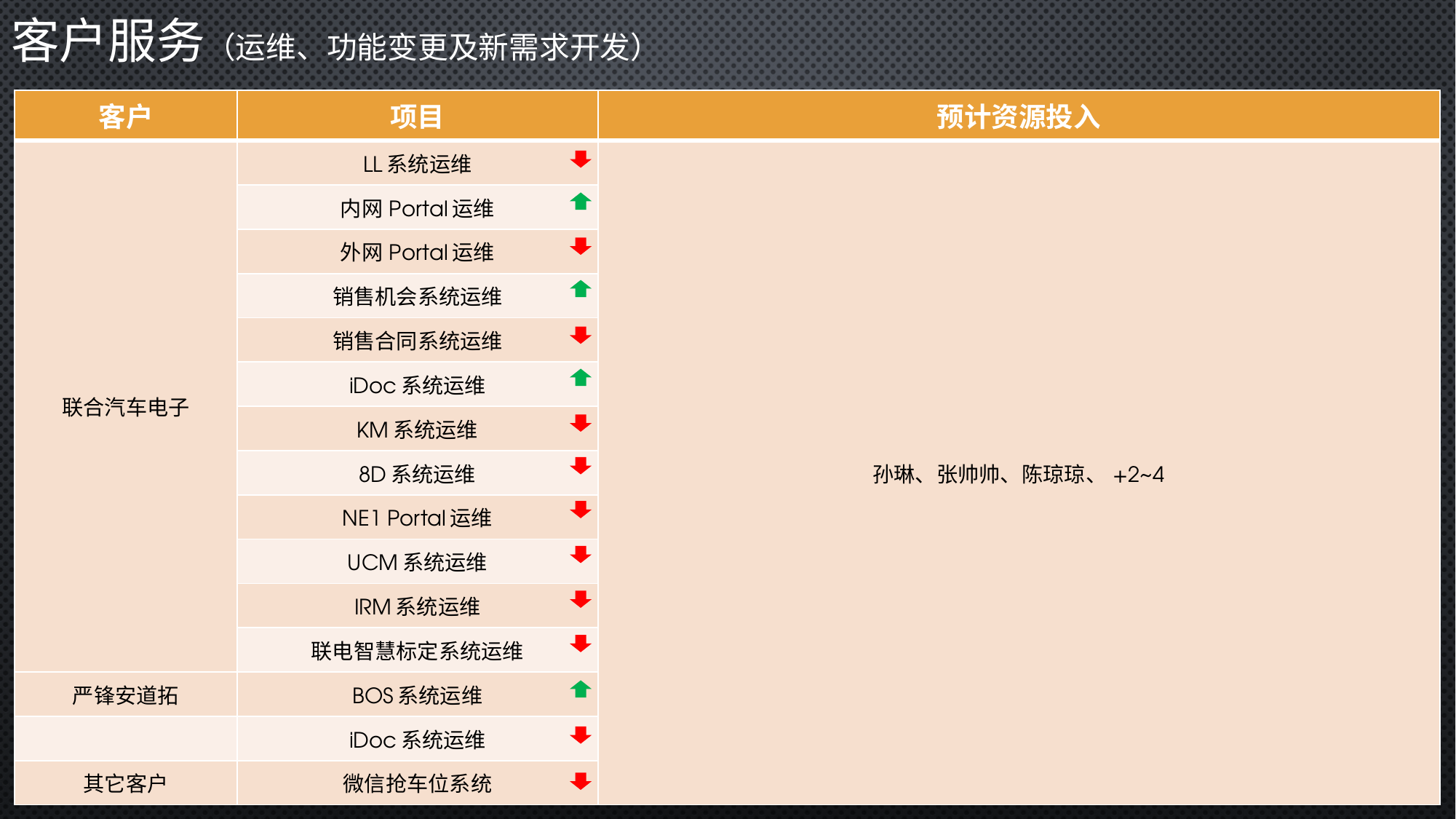

# 客户服务（运维、功能变更及新需求开发）
| 客户 | 项目 | 预计资源投入 |
| --- | --- | --- |
| 联合汽车电子 | LL系统运维 | 孙琳、张帅帅、陈琼琼、+2~4 |
|  | 内网Portal运维 |  |
|  | 外网Portal运维 |  |
|  | 销售机会系统运维 |  |
|  | 销售合同系统运维 |  |
|  | iDoc系统运维 |  |
|  | KM系统运维 |  |
|  | 8D系统运维 |  |
|  | NE1 Portal运维 |  |
|  | UCM系统运维 |  |
|  | IRM系统运维 |  |
|  | 联电智慧标定系统运维 |  |
| 严锋安道拓 | BOS系统运维 |  |
|  | iDoc系统运维 |  |
| 其它客户 | 微信抢车位系统 |  |